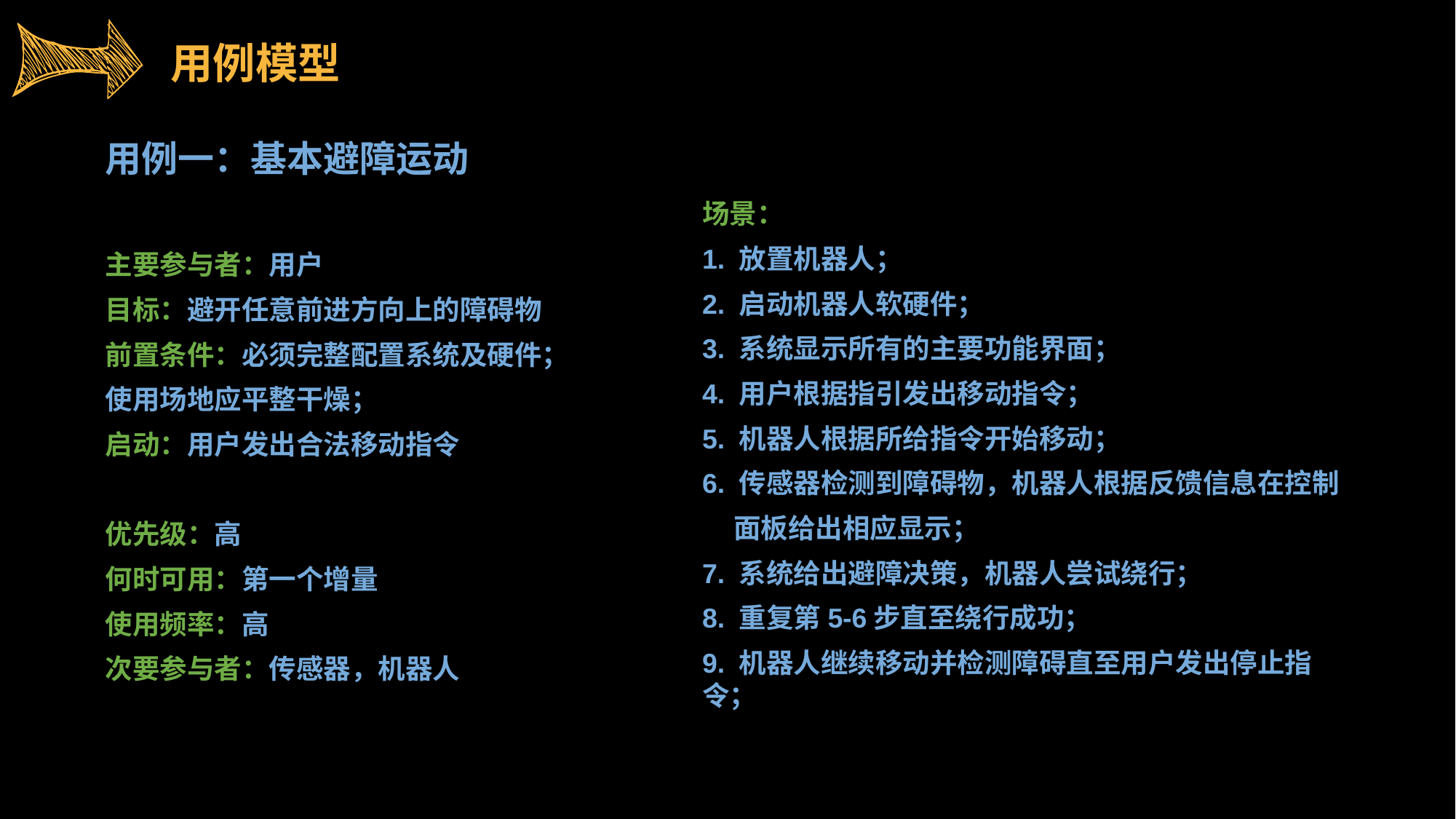

用例模型
用例一：基本避障运动

主要参与者：用户
目标：避开任意前进方向上的障碍物
前置条件：必须完整配置系统及硬件；
使用场地应平整干燥；
启动：用户发出合法移动指令

优先级：高
何时可用：第一个增量
使用频率：高
次要参与者：传感器，机器人
场景：
1. 放置机器人；
2. 启动机器人软硬件；
3. 系统显示所有的主要功能界面；
4. 用户根据指引发出移动指令；
5. 机器人根据所给指令开始移动；
6. 传感器检测到障碍物，机器人根据反馈信息在控制
    面板给出相应显示；
7. 系统给出避障决策，机器人尝试绕行；
8. 重复第5-6步直至绕行成功；
9. 机器人继续移动并检测障碍直至用户发出停止指令；